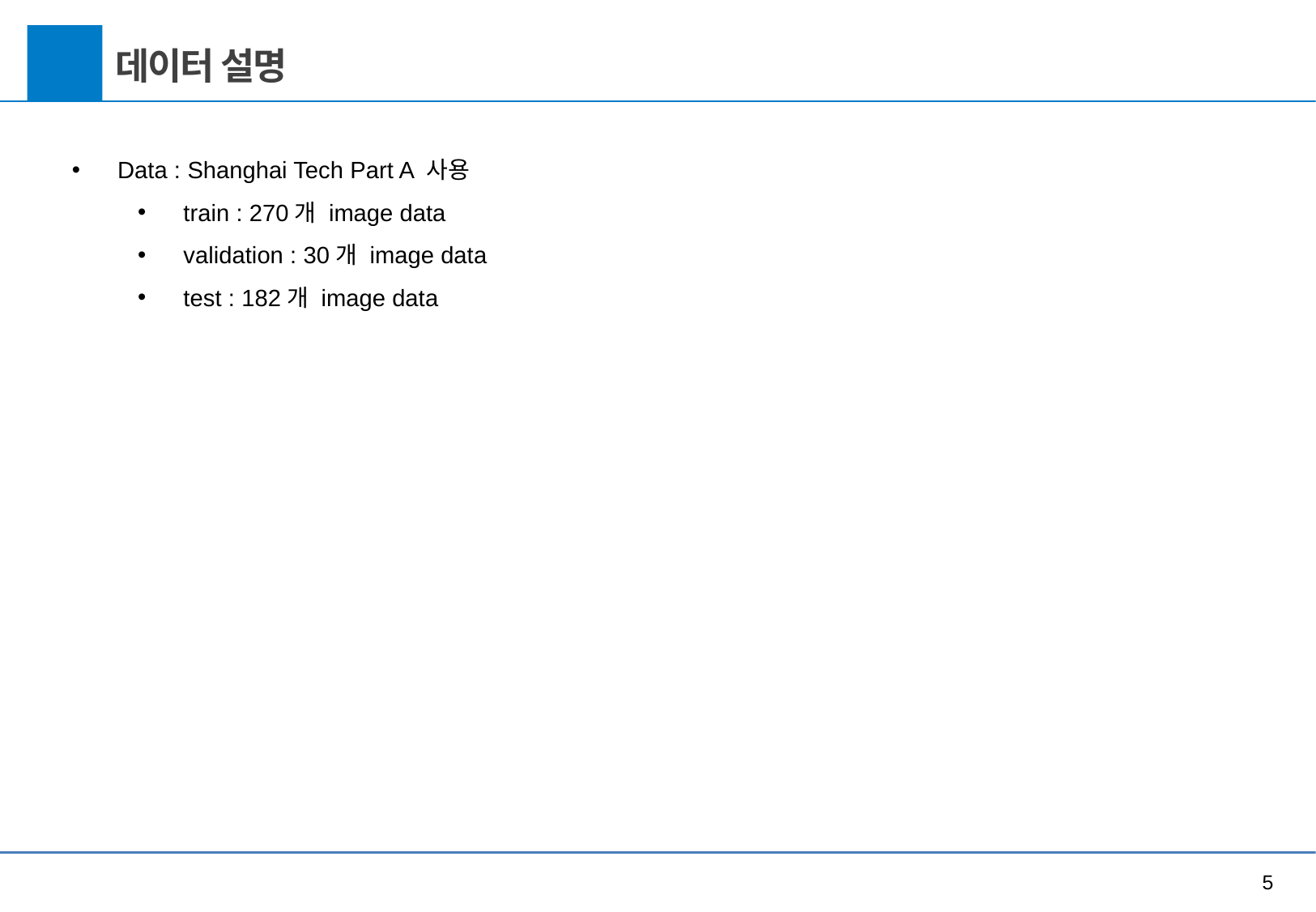

03
데이터 설명
Data : Shanghai Tech Part A 사용
train : 270개 image data
validation : 30개 image data
test : 182개 image data